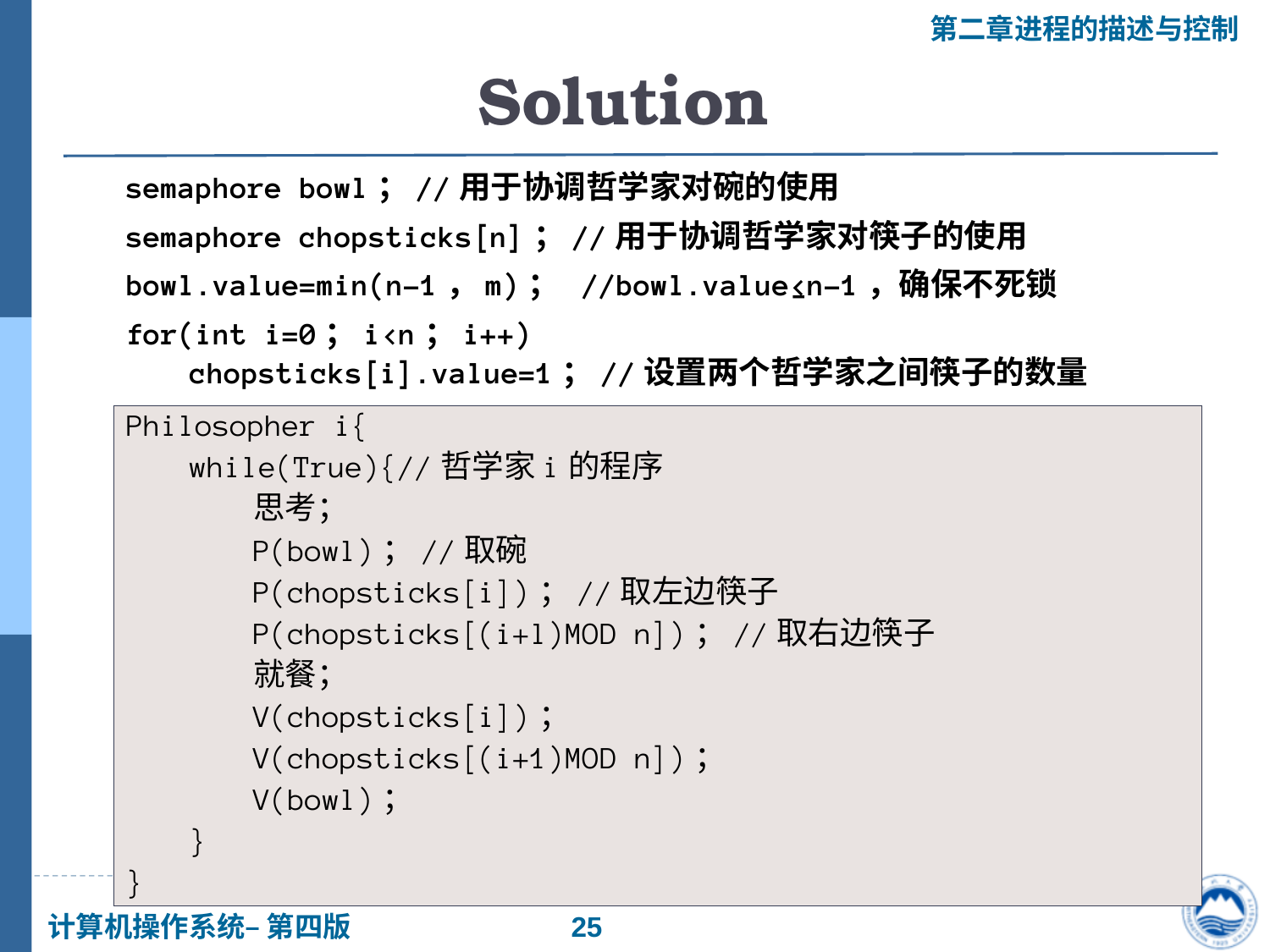

# Solution
semaphore bowl；//用于协调哲学家对碗的使用
semaphore chopsticks[n]；//用于协调哲学家对筷子的使用
bowl.value=min(n-1，m)；  //bowl.value≤n-1，确保不死锁
for(int i=0；i<n；i++)
chopsticks[i].value=1；//设置两个哲学家之间筷子的数量

Philosopher i{
while(True){//哲学家i的程序
思考；
P(bowl)；//取碗
P(chopsticks[i])；//取左边筷子
P(chopsticks[(i+l)MOD n])；//取右边筷子
就餐；
V(chopsticks[i])；
V(chopsticks[(i+1)MOD n])；
V(bowl)；
}
}